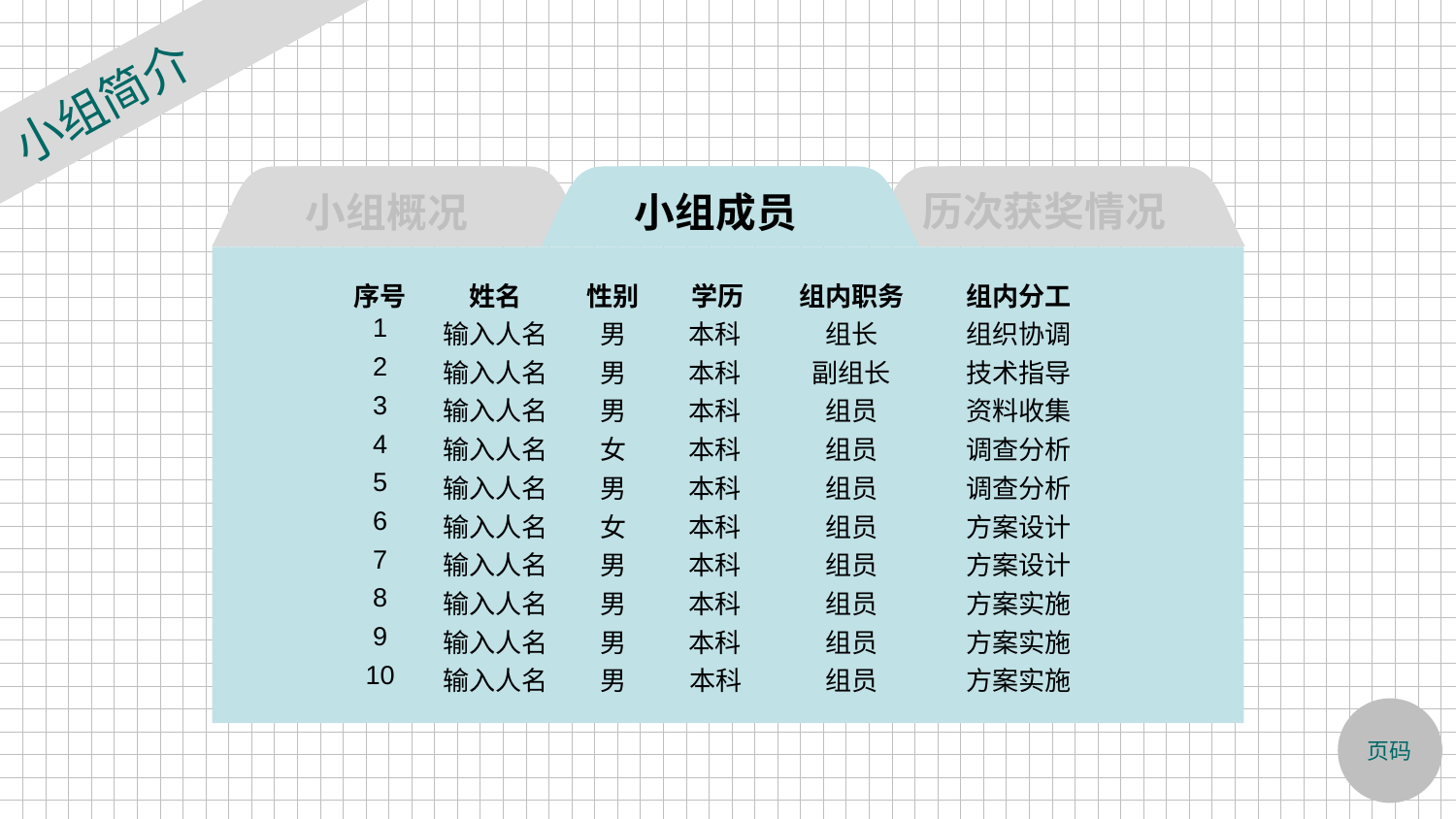

小组简介

历次获奖情况
小组概况
小组成员

| 序号 | 姓名 | 性别 | 学历 | 组内职务 | 组内分工 |
| --- | --- | --- | --- | --- | --- |
| 1 | 输入人名 | 男 | 本科 | 组长 | 组织协调 |
| 2 | 输入人名 | 男 | 本科 | 副组长 | 技术指导 |
| 3 | 输入人名 | 男 | 本科 | 组员 | 资料收集 |
| 4 | 输入人名 | 女 | 本科 | 组员 | 调查分析 |
| 5 | 输入人名 | 男 | 本科 | 组员 | 调查分析 |
| 6 | 输入人名 | 女 | 本科 | 组员 | 方案设计 |
| 7 | 输入人名 | 男 | 本科 | 组员 | 方案设计 |
| 8 | 输入人名 | 男 | 本科 | 组员 | 方案实施 |
| 9 | 输入人名 | 男 | 本科 | 组员 | 方案实施 |
| 10 | 输入人名 | 男 | 本科 | 组员 | 方案实施 |
页码